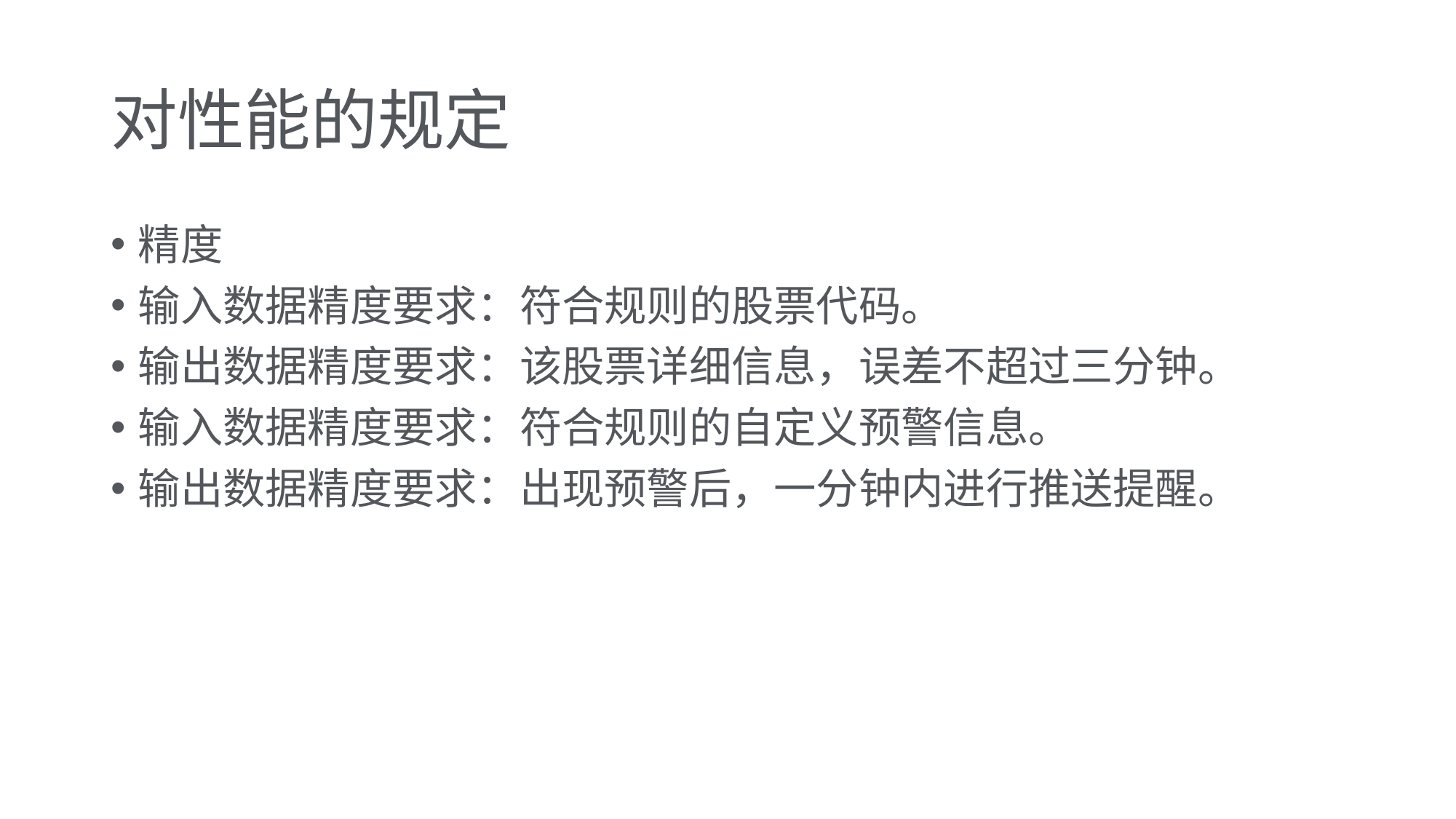

# 对性能的规定
精度
输入数据精度要求：符合规则的股票代码。
输出数据精度要求：该股票详细信息，误差不超过三分钟。
输入数据精度要求：符合规则的自定义预警信息。
输出数据精度要求：出现预警后，一分钟内进行推送提醒。